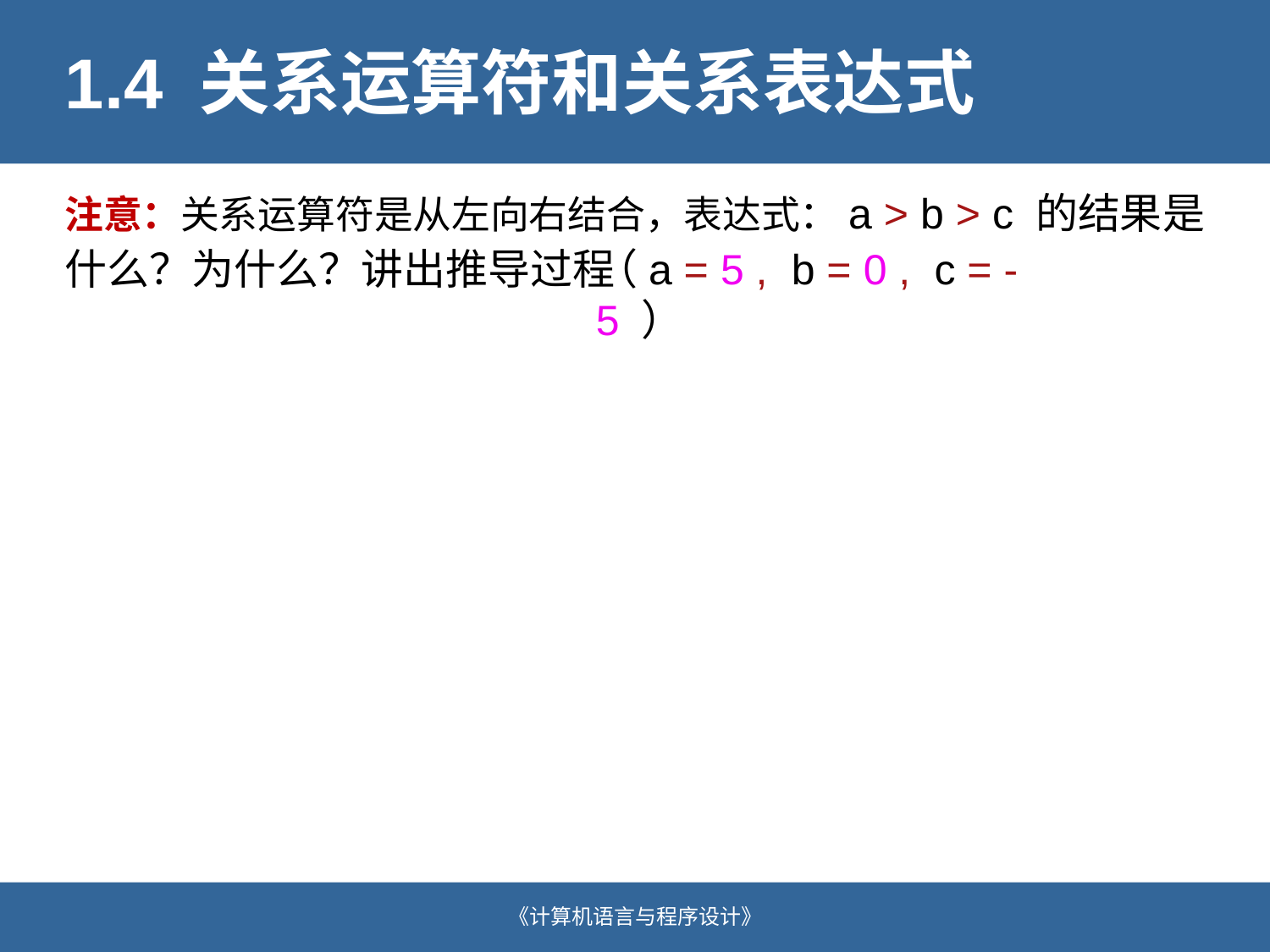

# 1.4 关系运算符和关系表达式
注意：关系运算符是从左向右结合，表达式：a > b > c 的结果是什么？为什么？讲出推导过程
（a = 5 ,  b = 0 ,  c = -5 ）

《计算机语言与程序设计》
39